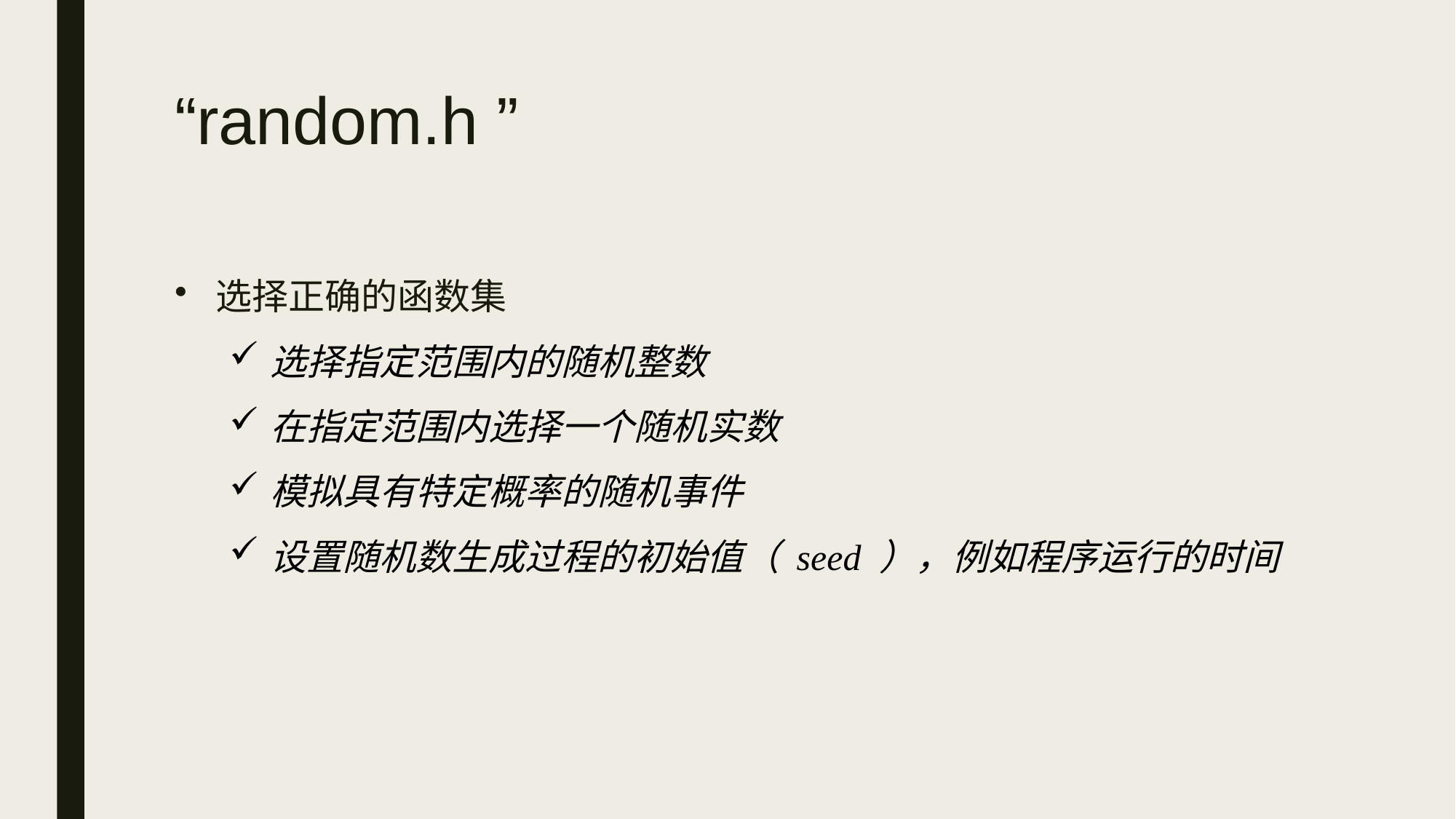

# “random.h ”
选择正确的函数集
选择指定范围内的随机整数
在指定范围内选择一个随机实数
模拟具有特定概率的随机事件
设置随机数生成过程的初始值（ seed ），例如程序运行的时间